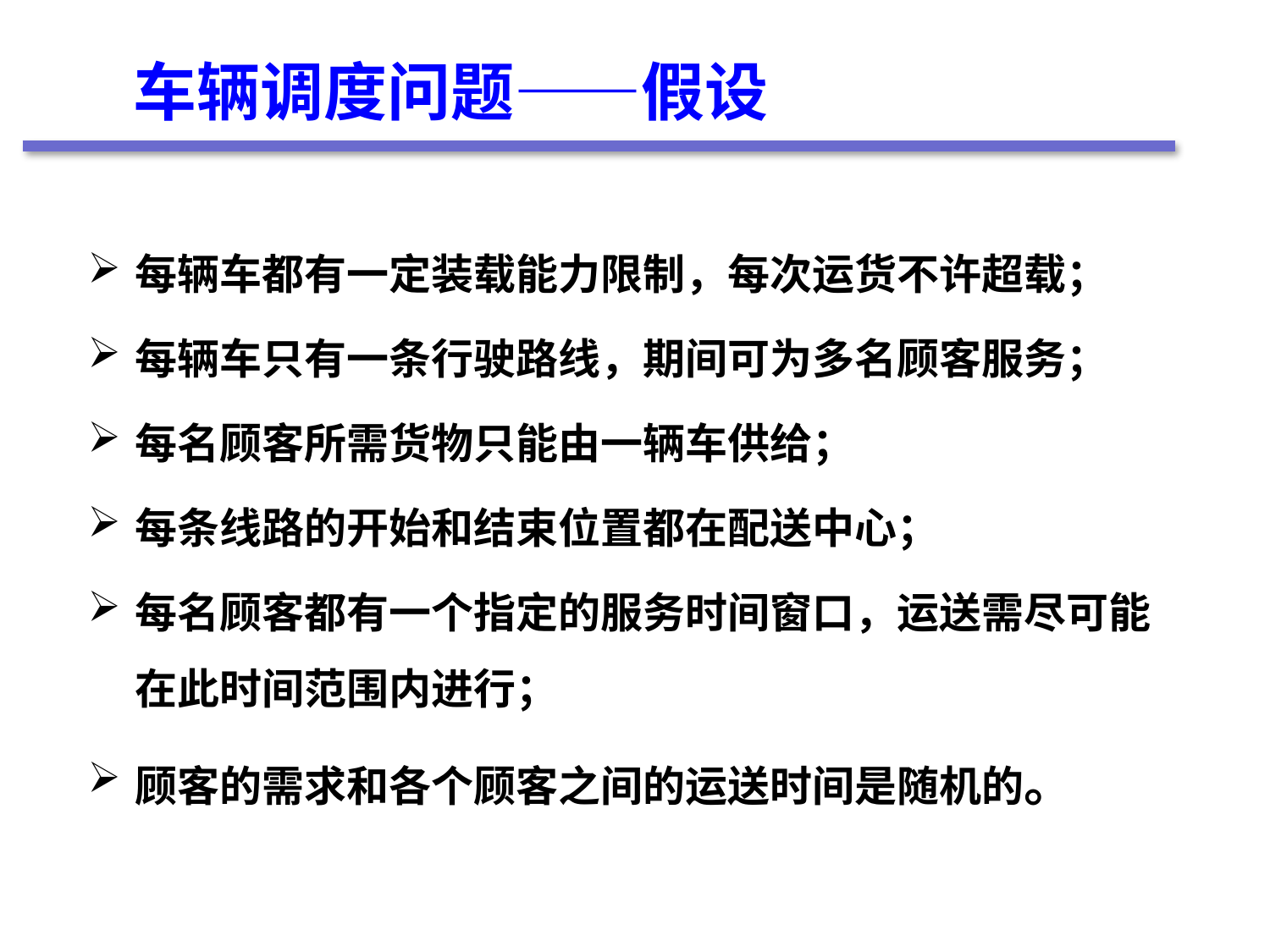

车辆调度问题——假设
每辆车都有一定装载能力限制，每次运货不许超载；
每辆车只有一条行驶路线，期间可为多名顾客服务；
每名顾客所需货物只能由一辆车供给；
每条线路的开始和结束位置都在配送中心；
每名顾客都有一个指定的服务时间窗口，运送需尽可能在此时间范围内进行；
顾客的需求和各个顾客之间的运送时间是随机的。